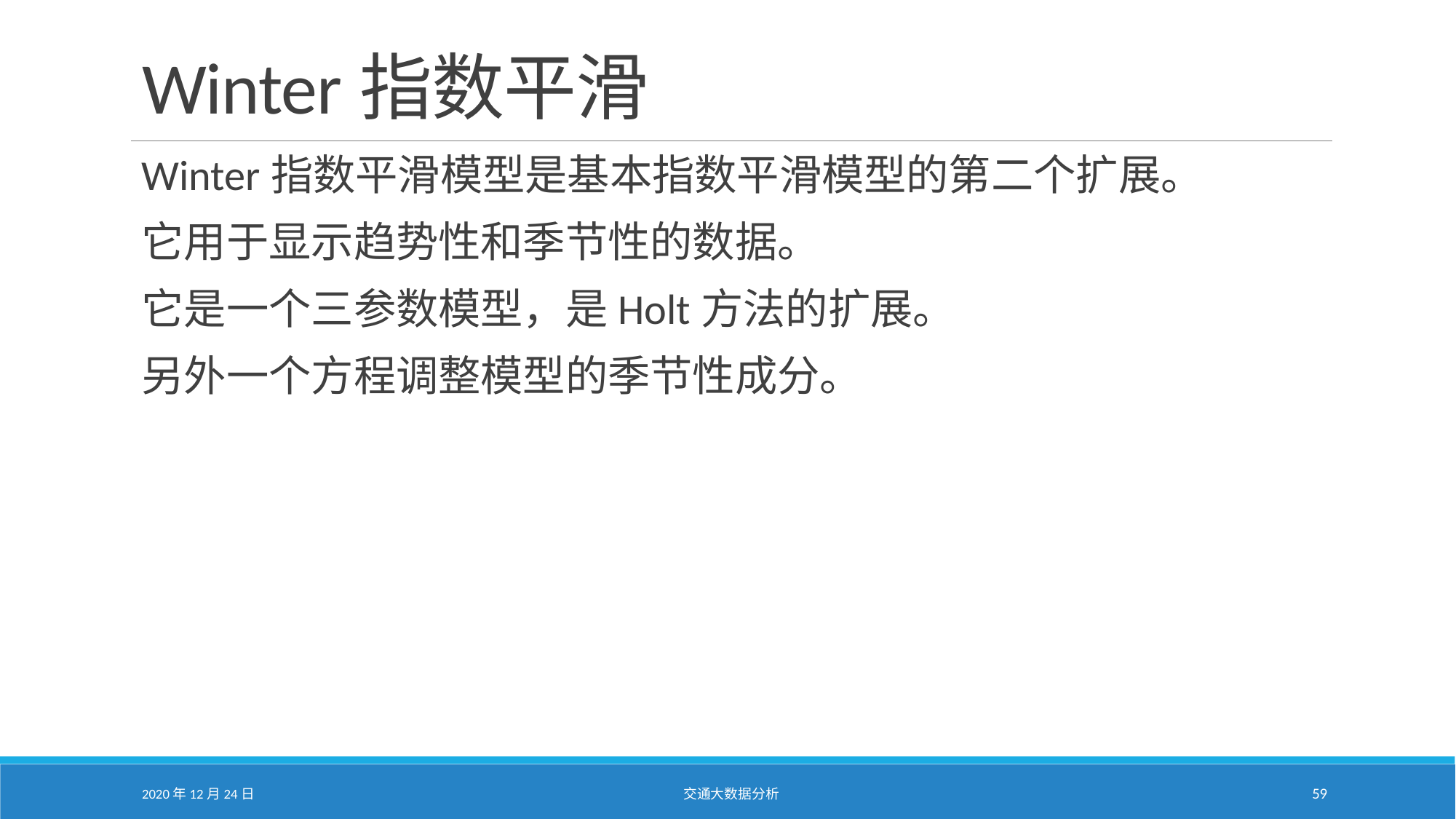

# Winter指数平滑
Winter指数平滑模型是基本指数平滑模型的第二个扩展。
它用于显示趋势性和季节性的数据。
它是一个三参数模型，是Holt方法的扩展。
另外一个方程调整模型的季节性成分。
2020年12月24日
交通大数据分析
59